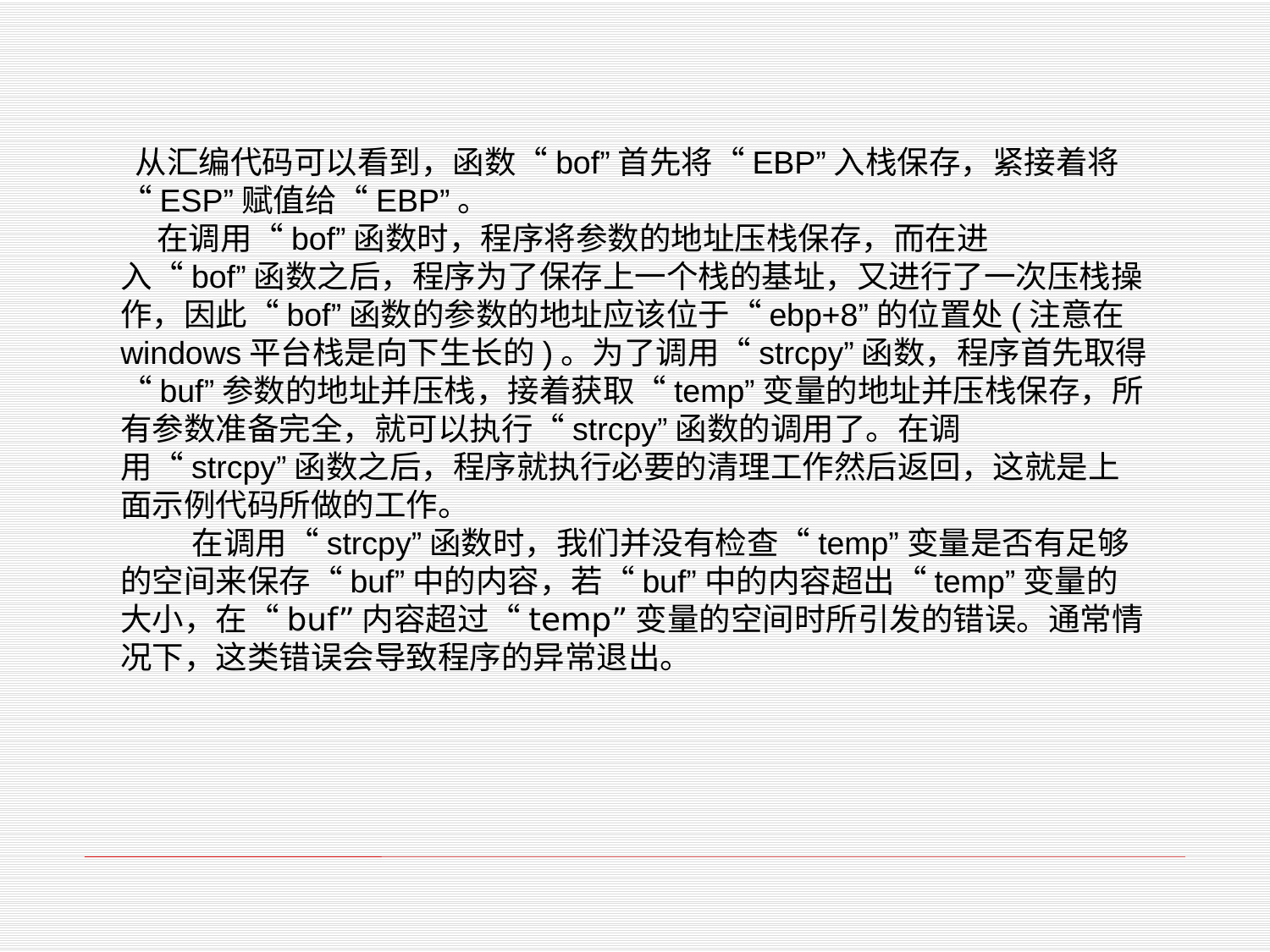

从汇编代码可以看到，函数“bof”首先将“EBP”入栈保存，紧接着将“ESP”赋值给“EBP”。    在调用“bof”函数时，程序将参数的地址压栈保存，而在进入“bof”函数之后，程序为了保存上一个栈的基址，又进行了一次压栈操作，因此“bof”函数的参数的地址应该位于“ebp+8”的位置处(注意在windows平台栈是向下生长的)。为了调用“strcpy”函数，程序首先取得“buf”参数的地址并压栈，接着获取“temp”变量的地址并压栈保存，所有参数准备完全，就可以执行“strcpy”函数的调用了。在调用“strcpy”函数之后，程序就执行必要的清理工作然后返回，这就是上面示例代码所做的工作。    在调用“strcpy”函数时，我们并没有检查“temp”变量是否有足够的空间来保存“buf”中的内容，若“buf”中的内容超出“temp”变量的大小，在“buf”内容超过“temp”变量的空间时所引发的错误。通常情况下，这类错误会导致程序的异常退出。